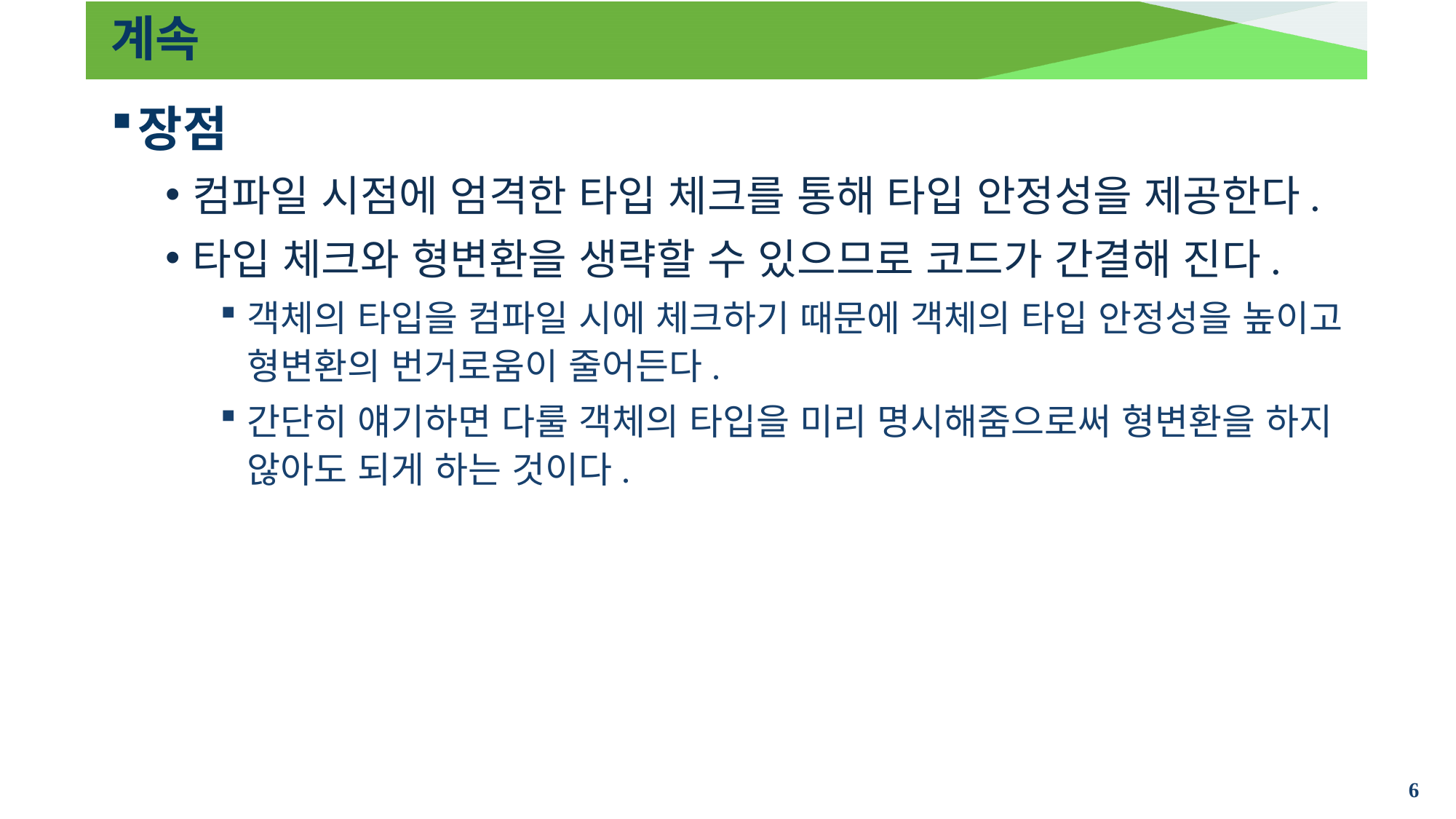

# 계속
장점
컴파일 시점에 엄격한 타입 체크를 통해 타입 안정성을 제공한다.
타입 체크와 형변환을 생략할 수 있으므로 코드가 간결해 진다.
객체의 타입을 컴파일 시에 체크하기 때문에 객체의 타입 안정성을 높이고 형변환의 번거로움이 줄어든다.
간단히 얘기하면 다룰 객체의 타입을 미리 명시해줌으로써 형변환을 하지 않아도 되게 하는 것이다.
6